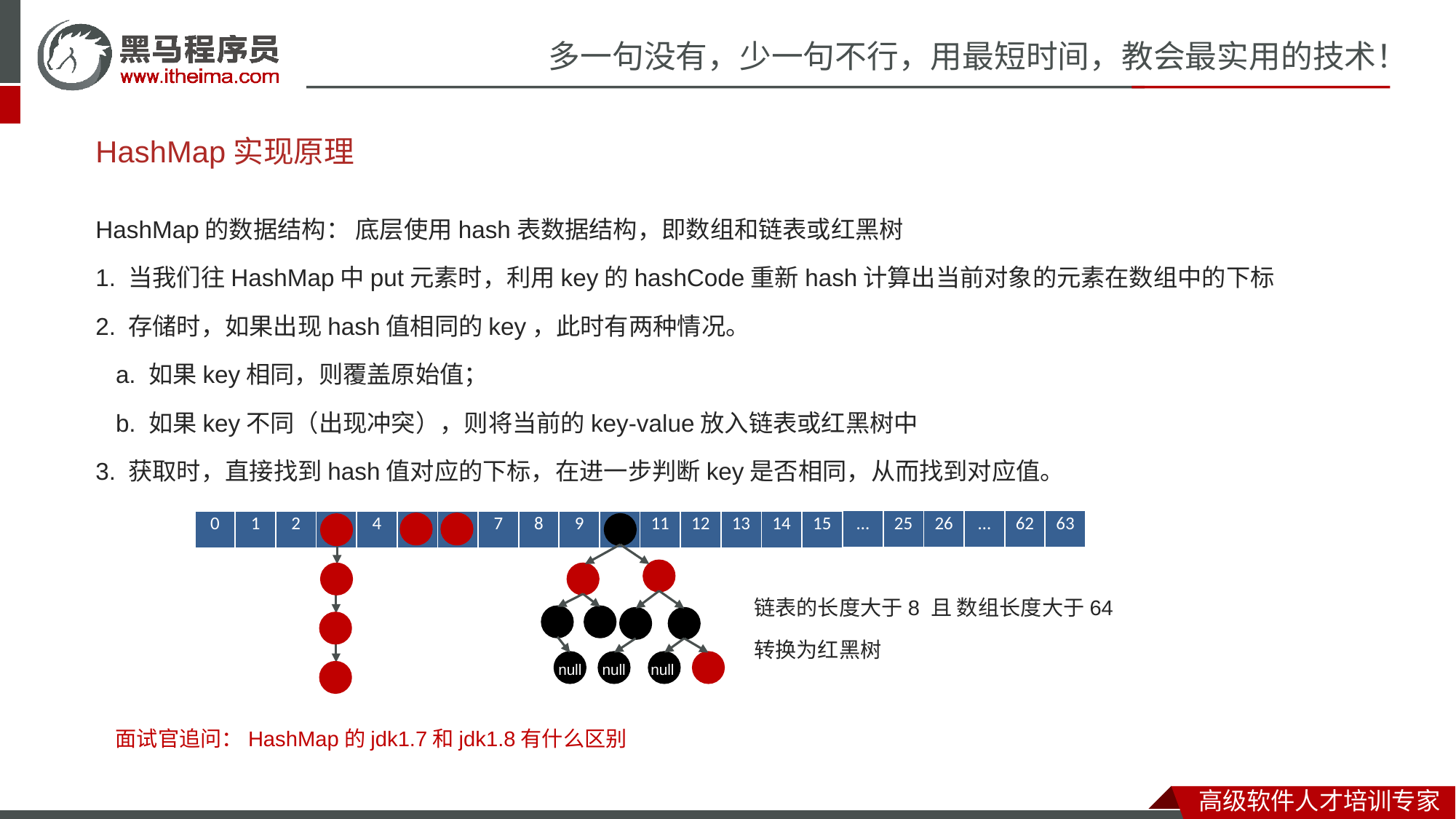

# HashMap实现原理
HashMap的数据结构： 底层使用hash表数据结构，即数组和链表或红黑树
1. 当我们往HashMap中put元素时，利用key的hashCode重新hash计算出当前对象的元素在数组中的下标
2. 存储时，如果出现hash值相同的key，此时有两种情况。
   a. 如果key相同，则覆盖原始值；
   b. 如果key不同（出现冲突），则将当前的key-value放入链表或红黑树中
3. 获取时，直接找到hash值对应的下标，在进一步判断key是否相同，从而找到对应值。

| … | 25 | 26 | … | 62 | 63 |
| --- | --- | --- | --- | --- | --- |
| 0 | 1 | 2 | 3 | 4 | 5 | 6 | 7 | 8 | 9 | 10 | 11 | 12 | 13 | 14 | 15 |
| --- | --- | --- | --- | --- | --- | --- | --- | --- | --- | --- | --- | --- | --- | --- | --- |

null
null
null

链表的长度大于8 且 数组长度大于64
转换为红黑树
面试官追问：HashMap的jdk1.7和jdk1.8有什么区别